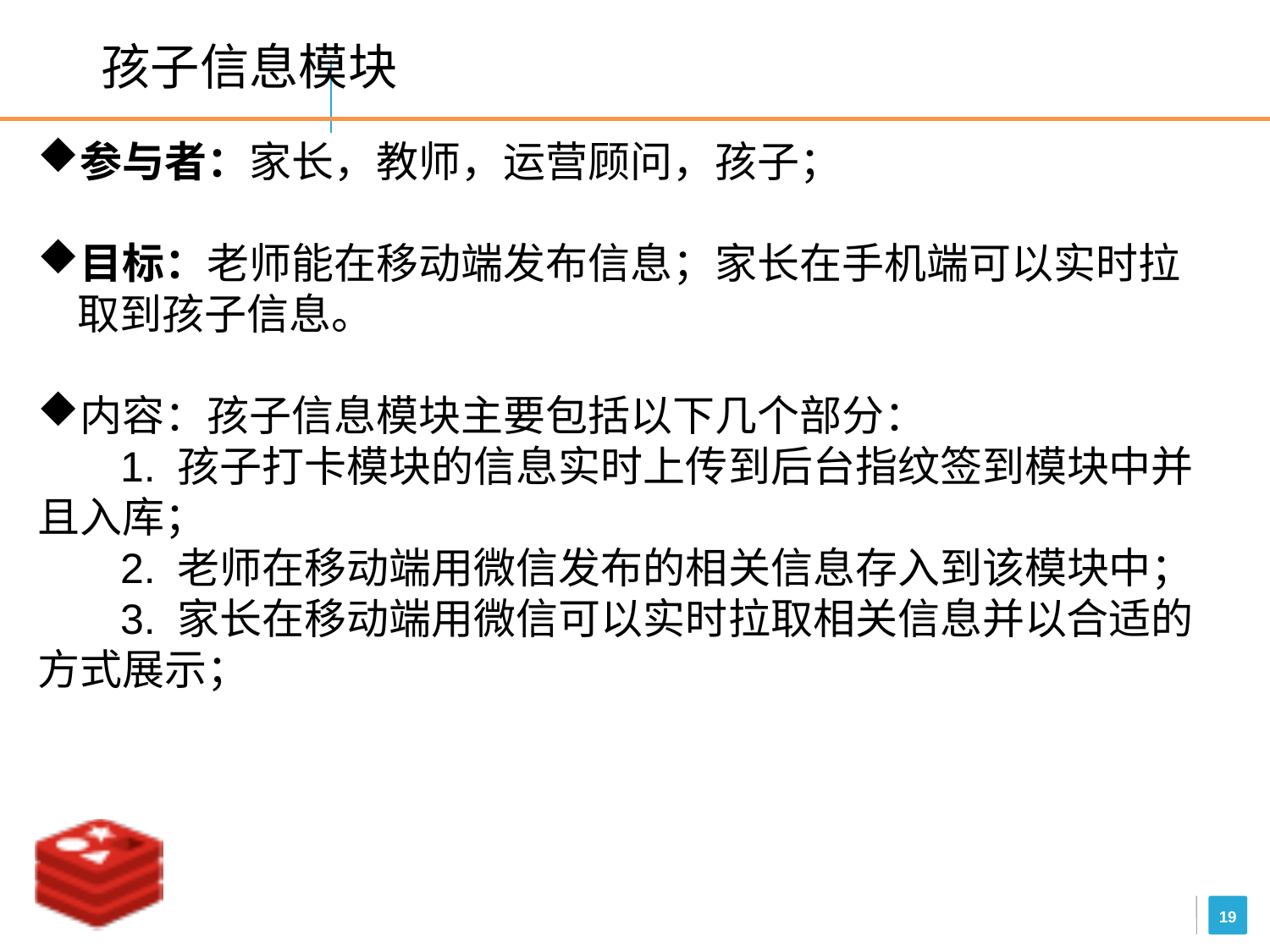

# 孩子信息模块
参与者：家长，教师，运营顾问，孩子；

目标：老师能在移动端发布信息；家长在手机端可以实时拉取到孩子信息。

内容：孩子信息模块主要包括以下几个部分：
       1. 孩子打卡模块的信息实时上传到后台指纹签到模块中并且入库；
       2. 老师在移动端用微信发布的相关信息存入到该模块中；
       3. 家长在移动端用微信可以实时拉取相关信息并以合适的方式展示；